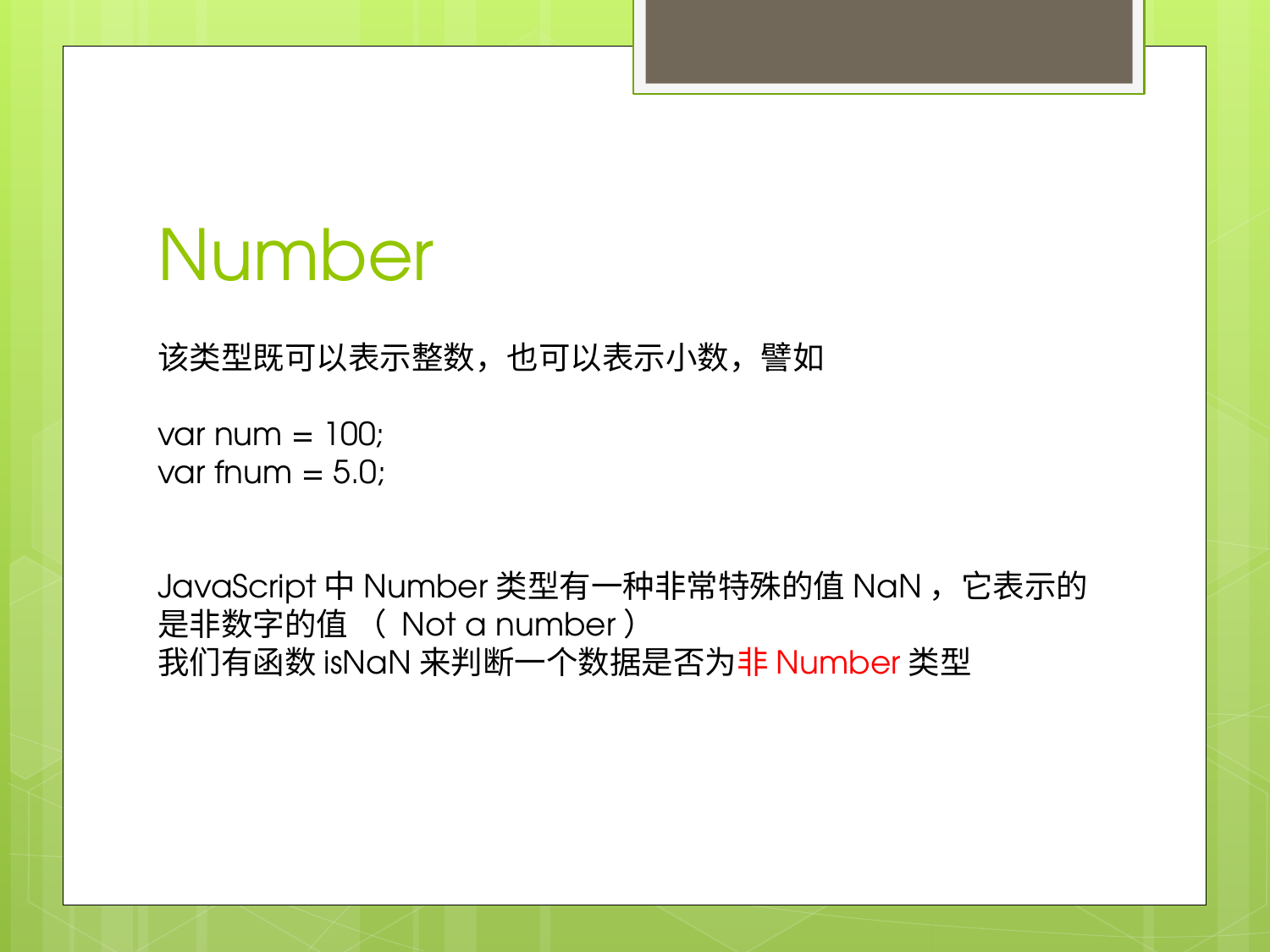

# Number
该类型既可以表示整数，也可以表示小数，譬如

var num = 100;
var fnum = 5.0;

JavaScript中Number类型有一种非常特殊的值NaN，它表示的是非数字的值 （ Not a number）
我们有函数isNaN来判断一个数据是否为非Number类型